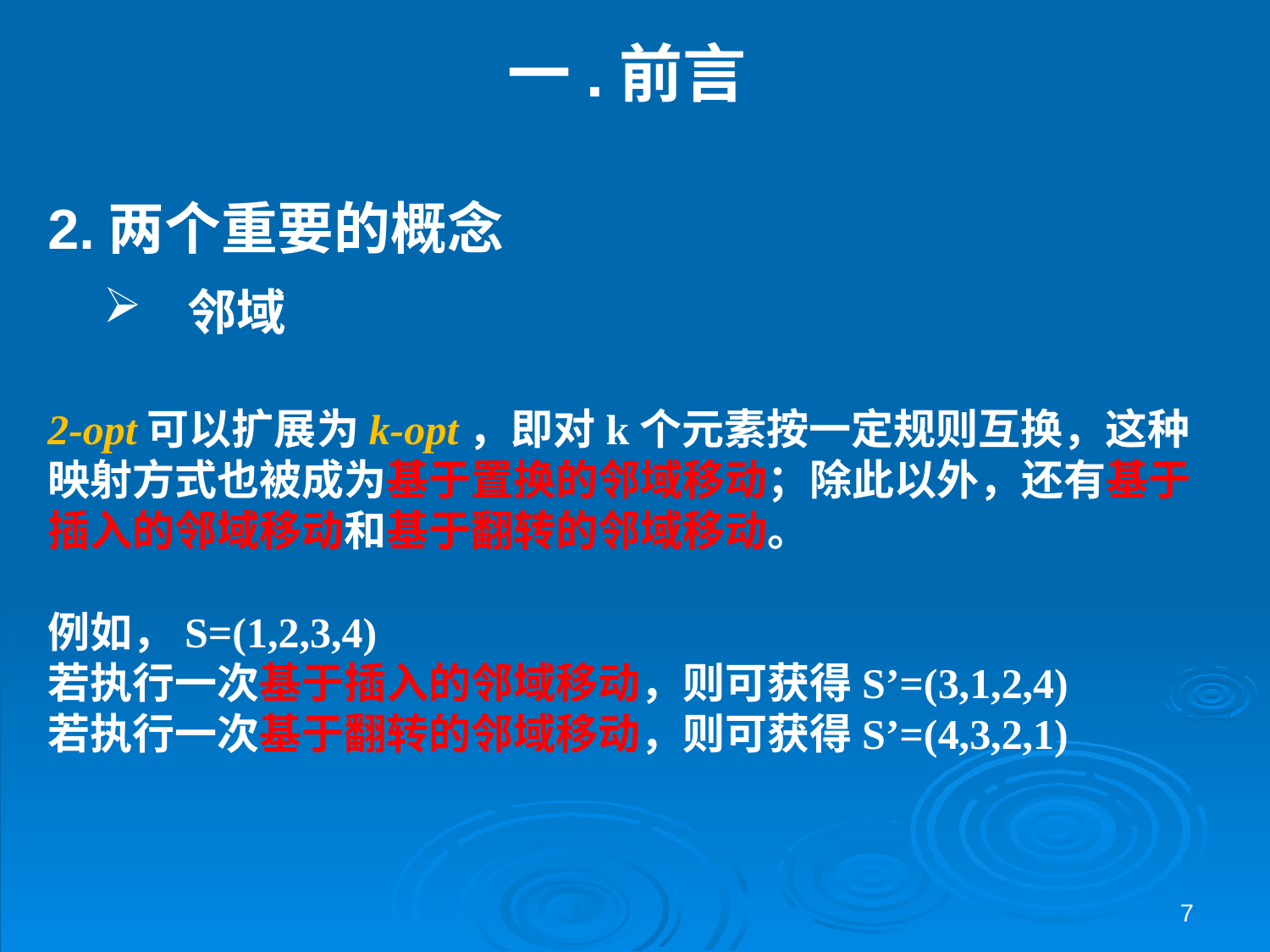

# 一.前言
2.两个重要的概念
邻域

2-opt可以扩展为k-opt，即对k个元素按一定规则互换，这种映射方式也被成为基于置换的邻域移动；除此以外，还有基于插入的邻域移动和基于翻转的邻域移动。

例如，S=(1,2,3,4)
若执行一次基于插入的邻域移动，则可获得S’=(3,1,2,4)
若执行一次基于翻转的邻域移动，则可获得S’=(4,3,2,1)

7